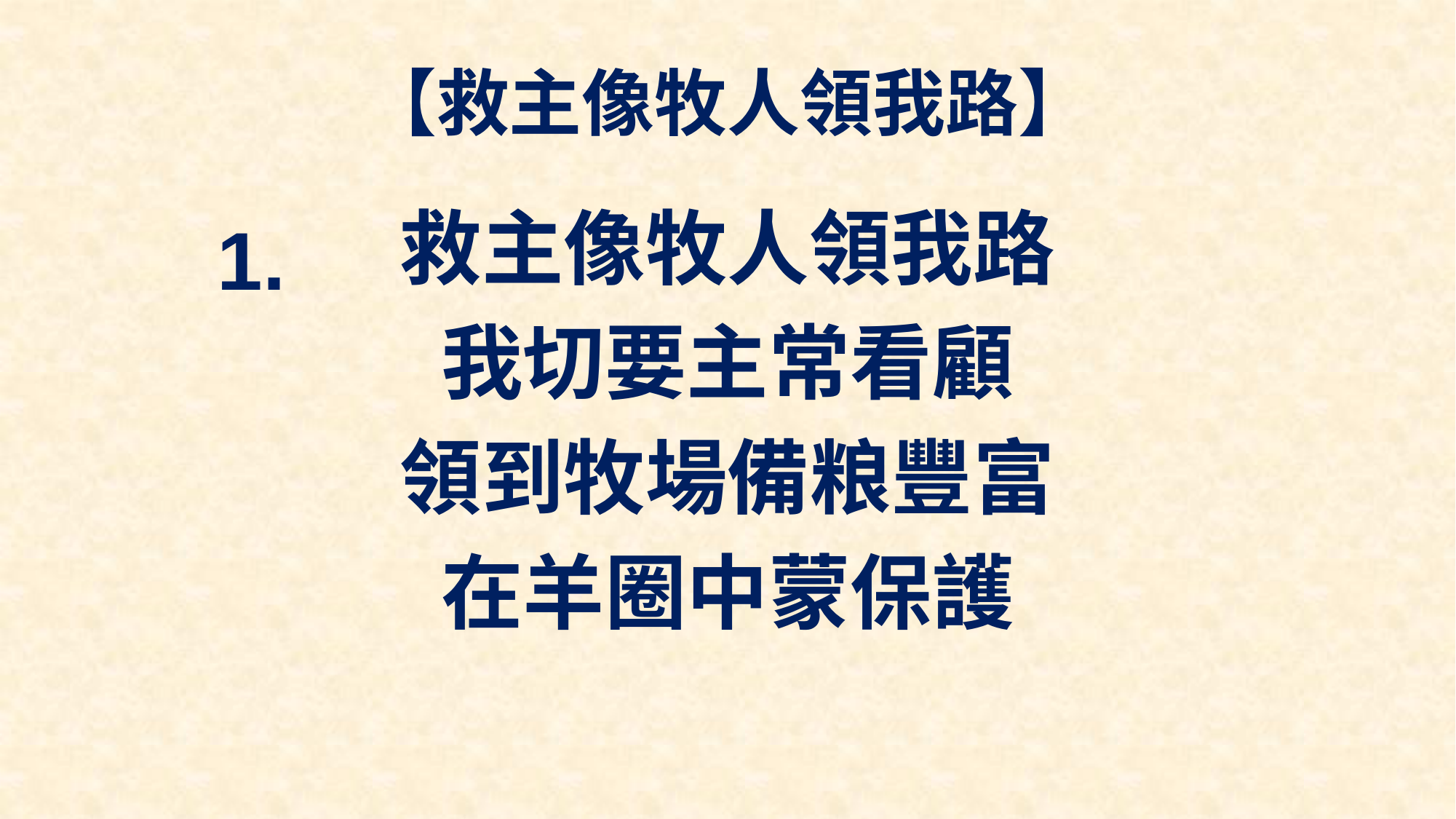

# 【救主像牧人領我路】
救主像牧人領我路
我切要主常看顧
領到牧場備粮豐富
在羊圈中蒙保護
1.